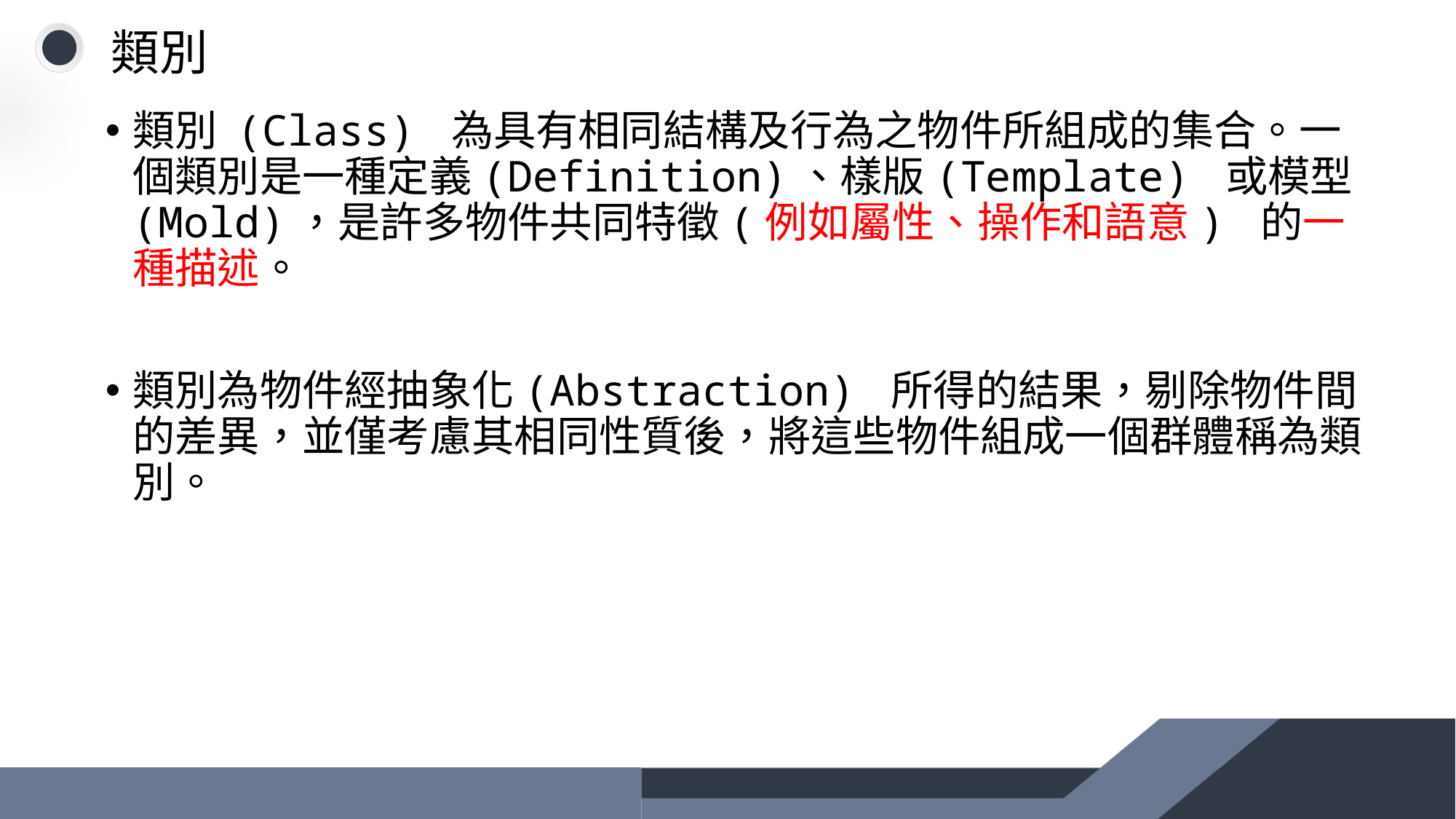

# 類別
類別 (Class) 為具有相同結構及行為之物件所組成的集合。一個類別是一種定義(Definition)、樣版(Template) 或模型 (Mold)，是許多物件共同特徵(例如屬性、操作和語意) 的一種描述。

類別為物件經抽象化(Abstraction) 所得的結果，剔除物件間的差異，並僅考慮其相同性質後，將這些物件組成一個群體稱為類別。